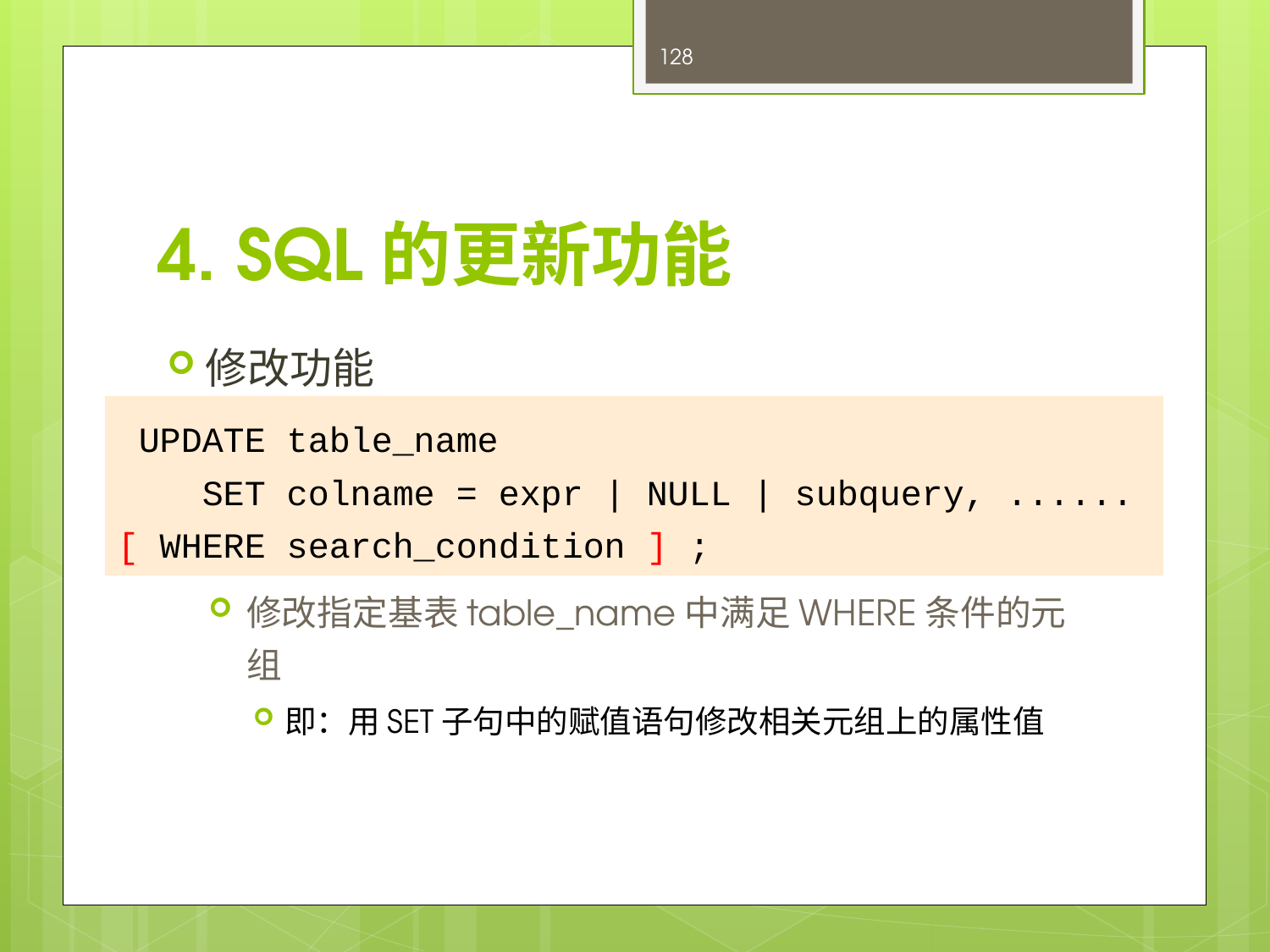

128
# 4. SQL的更新功能
修改功能

修改指定基表table_name中满足WHERE条件的元组
即：用SET子句中的赋值语句修改相关元组上的属性值
 UPDATE table_name
    SET colname = expr | NULL | subquery, ......
[ WHERE search_condition ] ;